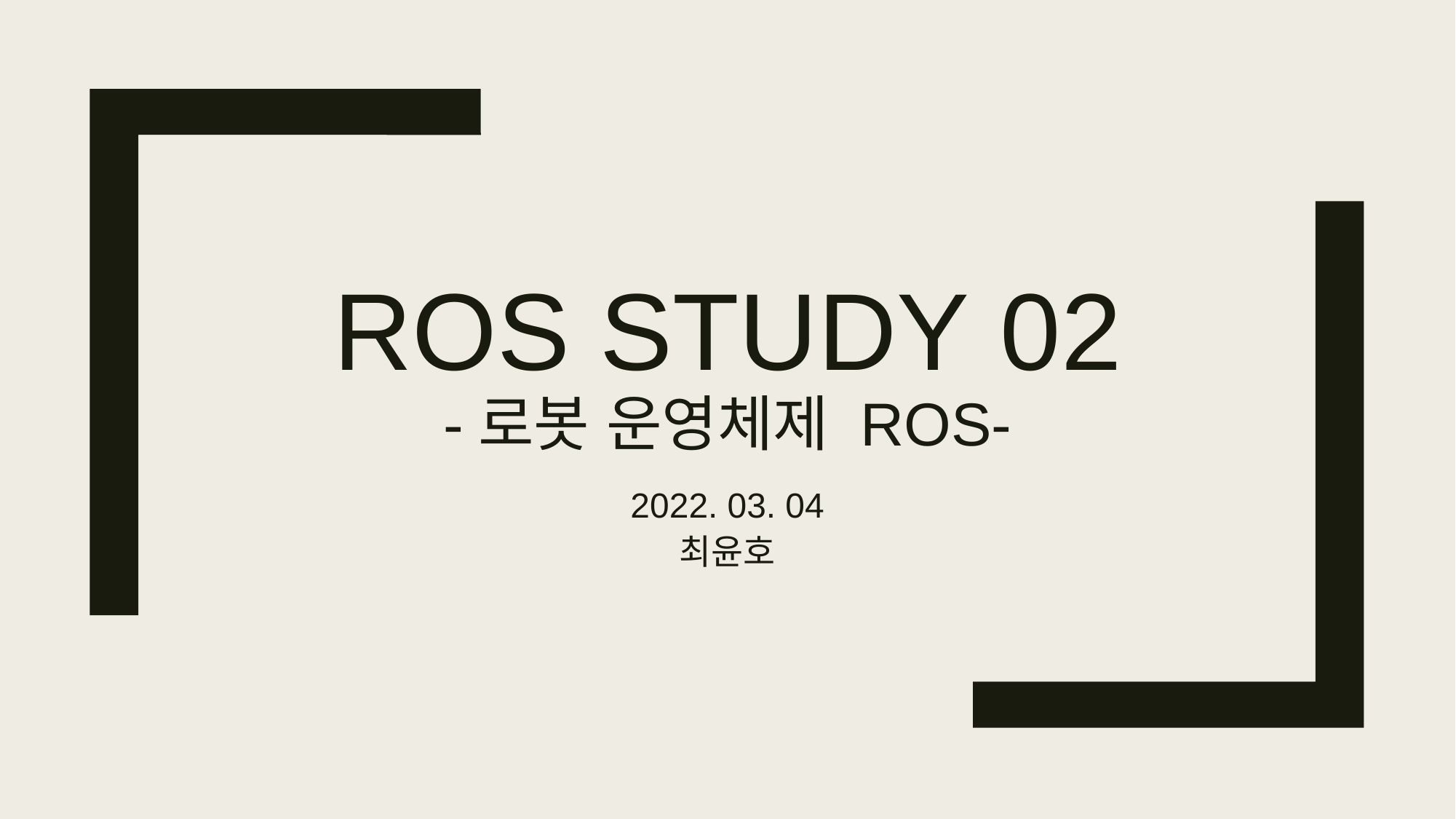

# ROS Study 02 -로봇 운영체제 ROS-
2022. 03. 04
최윤호